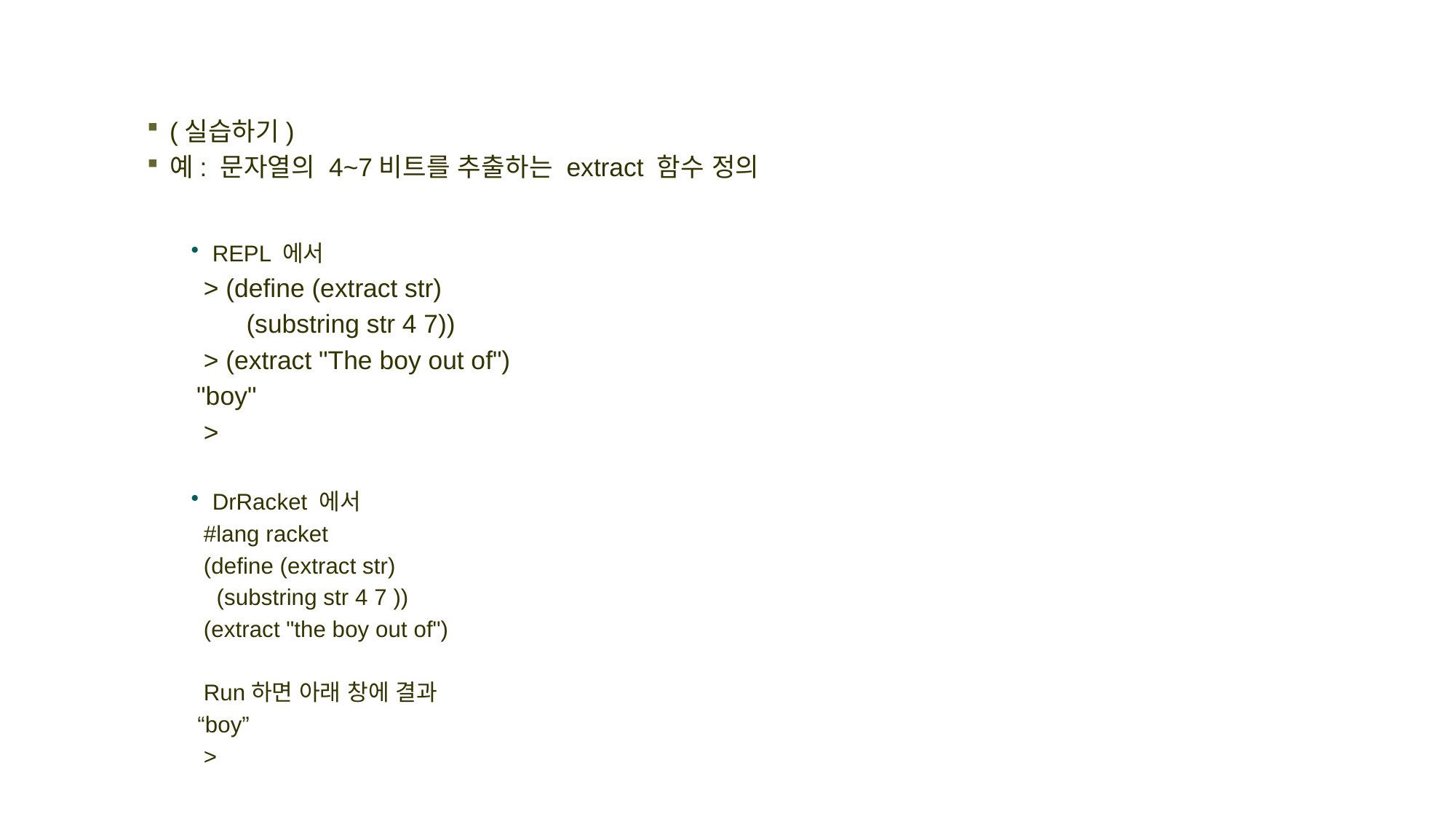

# 02_Scheme
(실습하기)
예: 문자열의 4~7비트를 추출하는 extract 함수 정의

REPL 에서
        > (define (extract str)
              (substring str 4 7))
        > (extract "The boy out of")
       "boy"
        >

DrRacket 에서
  #lang racket
  (define (extract str)
    (substring str 4 7 ))
  (extract "the boy out of")

  Run하면 아래 창에 결과
 “boy”
  >

실행